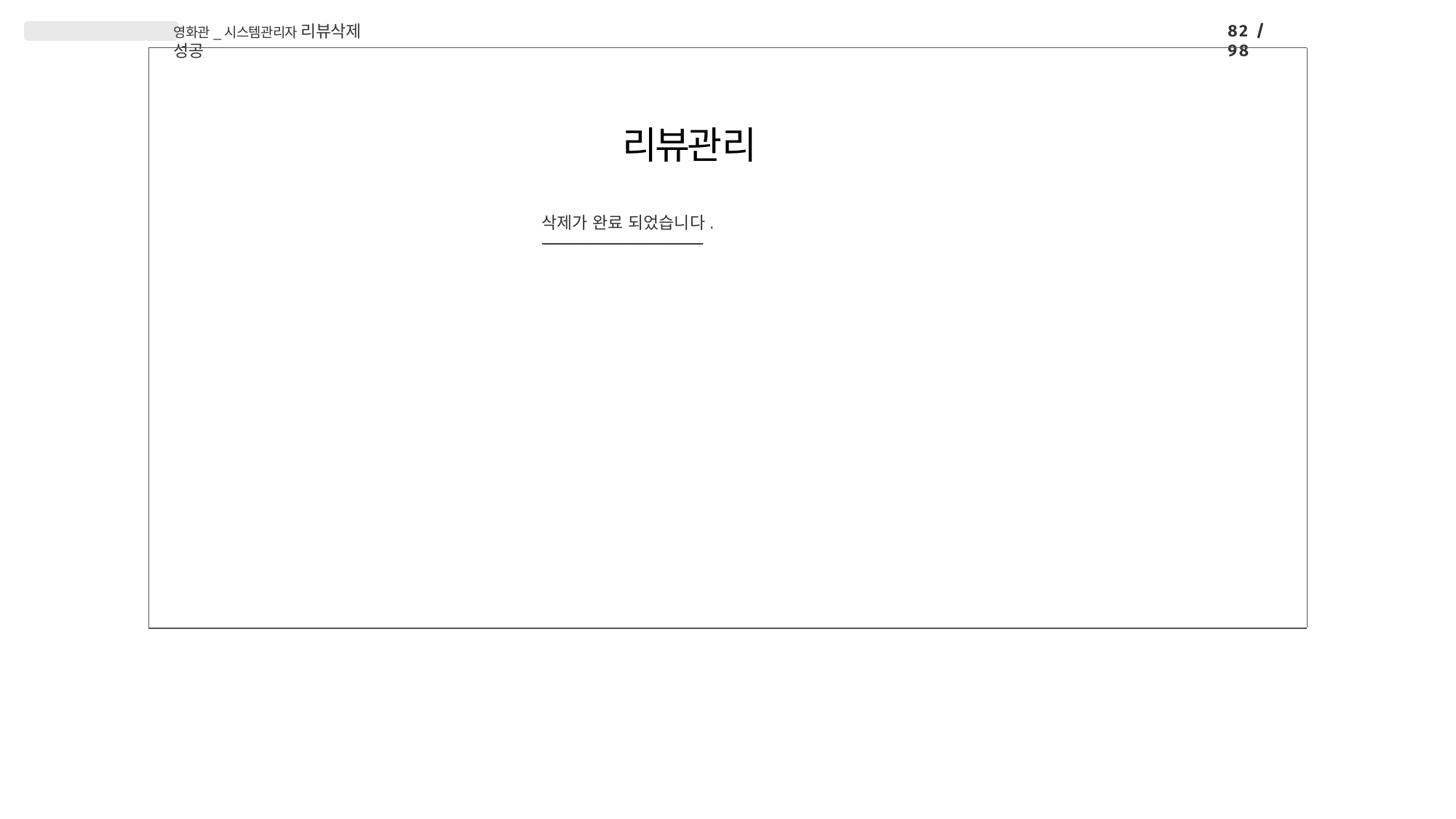

82 / 98
영화관_시스템관리자 리뷰삭제 성공

# 리뷰관리
삭제가 완료 되었습니다.
-----------------------------------------------------------------